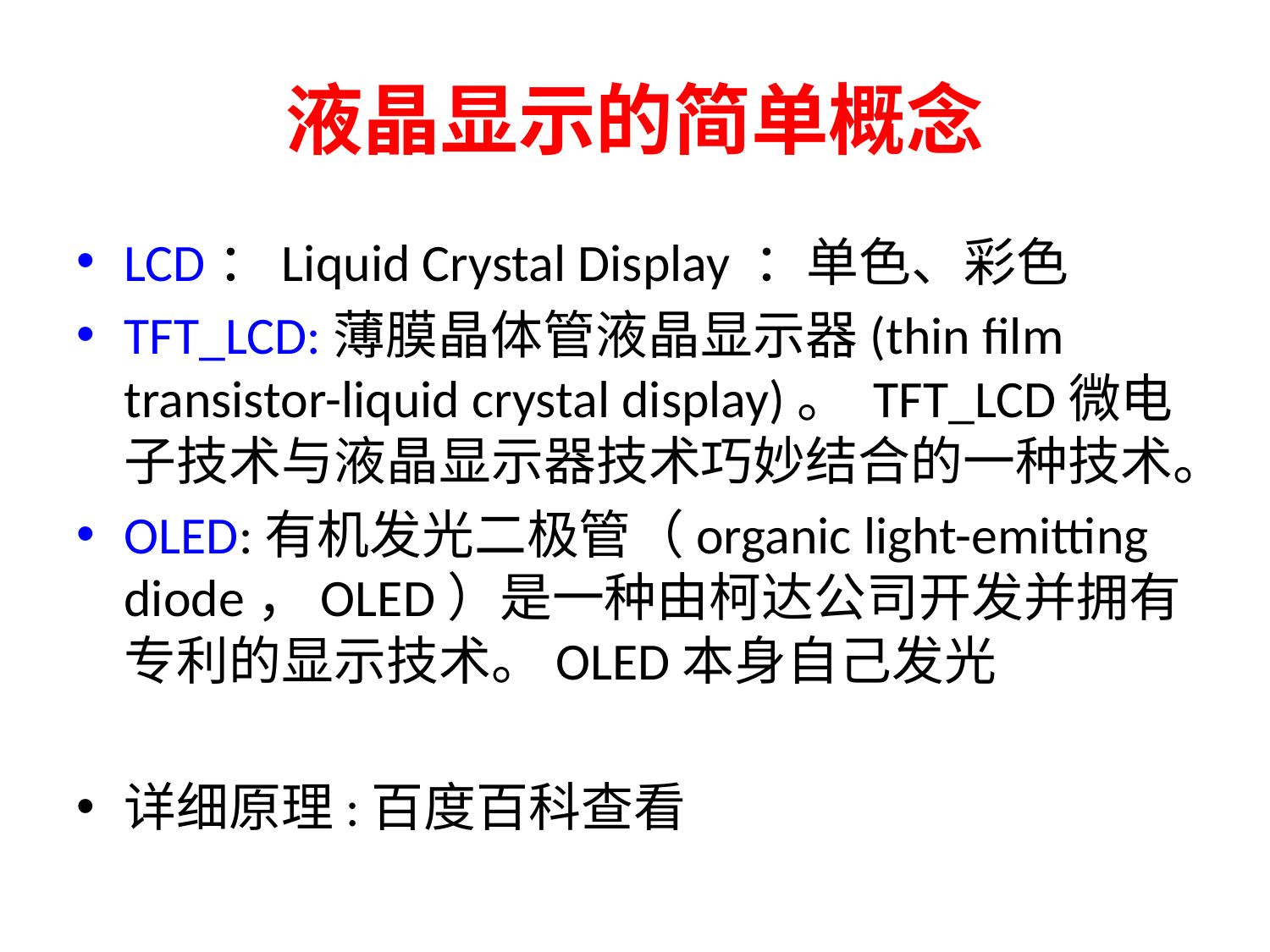

# 液晶显示的简单概念
LCD：Liquid Crystal Display ：单色、彩色
TFT_LCD:薄膜晶体管液晶显示器(thin film transistor-liquid crystal display)。 TFT_LCD微电子技术与液晶显示器技术巧妙结合的一种技术。
OLED:有机发光二极管（organic light-emitting diode，OLED）是一种由柯达公司开发并拥有专利的显示技术。OLED本身自己发光

详细原理:百度百科查看